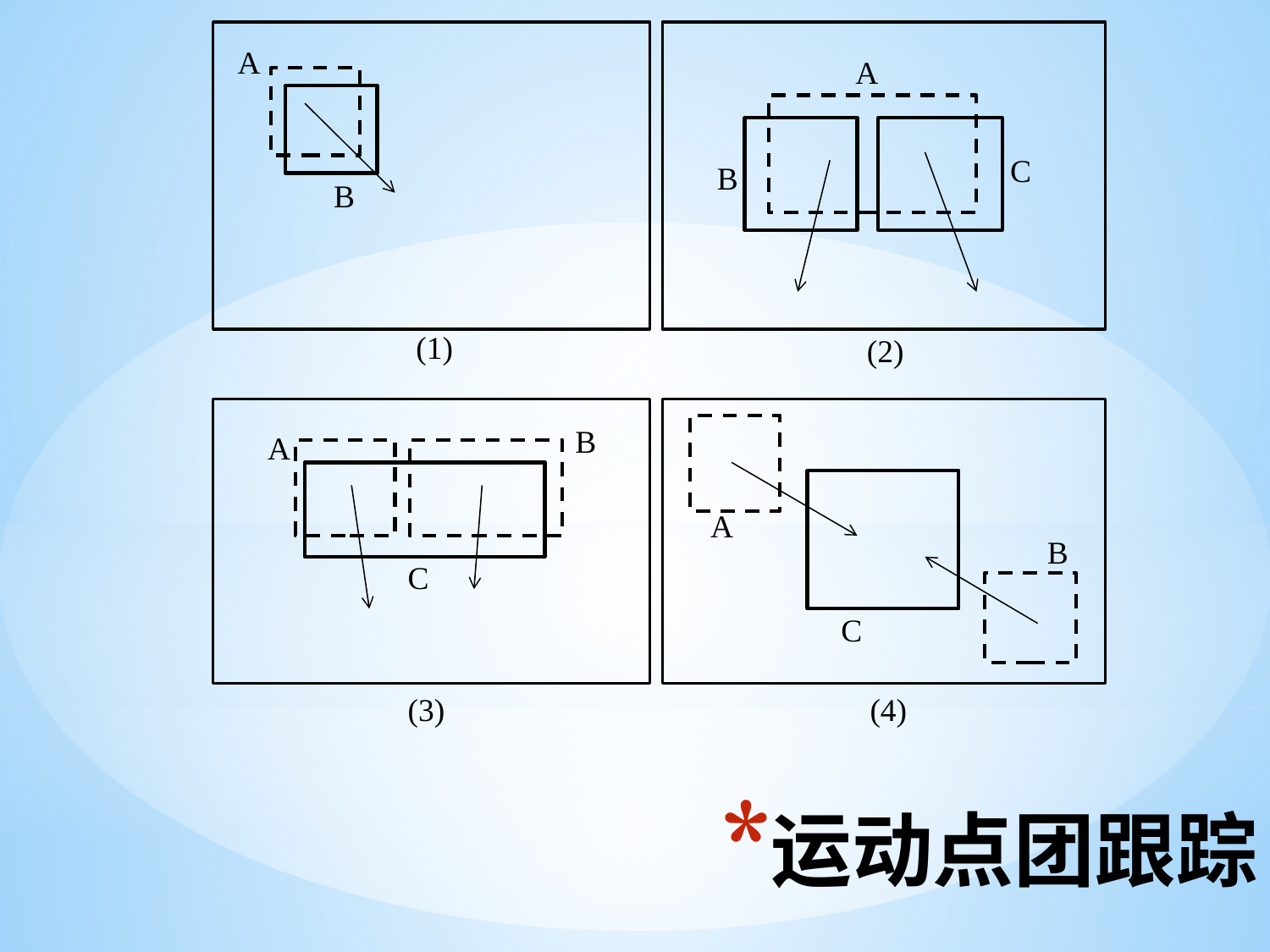

A
A

C
B
B
(1)
(2)

B

A

A
B
C

C
(3)
(4)
# 运动点团跟踪